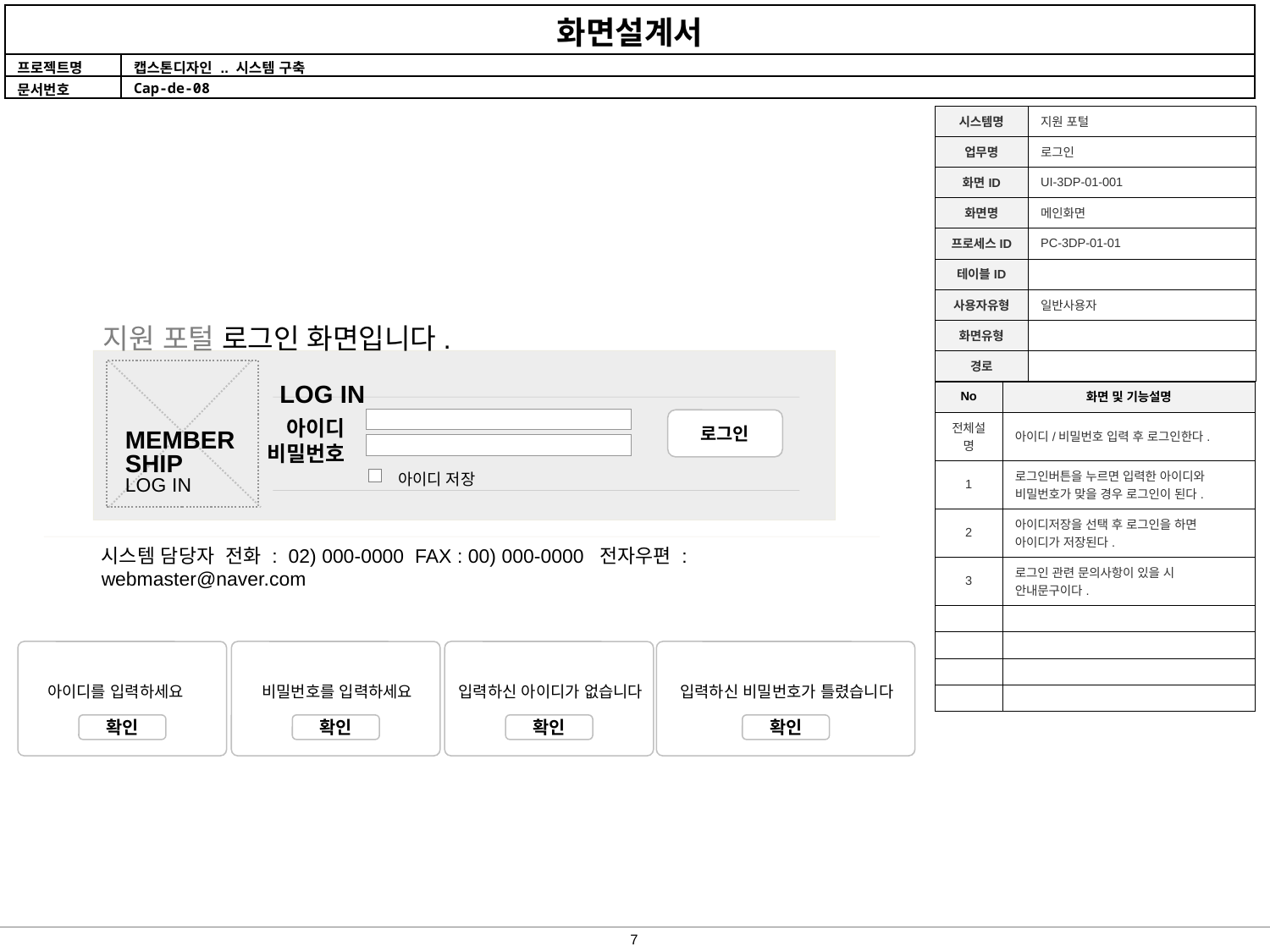

| 시스템명 | 지원 포털 |
| --- | --- |
| 업무명 | 로그인 |
| 화면ID | UI-3DP-01-001 |
| 화면명 | 메인화면 |
| 프로세스ID | PC-3DP-01-01 |
| 테이블ID |  |
| 사용자유형 | 일반사용자 |
| 화면유형 |  |
| 경로 |  |
지원 포털 로그인 화면입니다.

LOG IN
| No | 화면 및 기능설명 |
| --- | --- |
| 전체설명 | 아이디/비밀번호 입력 후 로그인한다. |
| 1 | 로그인버튼을 누르면 입력한 아이디와 비밀번호가 맞을 경우 로그인이 된다. |
| 2 | 아이디저장을 선택 후 로그인을 하면 아이디가 저장된다. |
| 3 | 로그인 관련 문의사항이 있을 시 안내문구이다. |
|  |  |
|  |  |
|  |  |
|  |  |

아이디

로그인
MEMBER
SHIP
LOG IN
비밀번호

아이디 저장

시스템 담당자  전화 :  02) 000-0000  FAX : 00) 000-0000  전자우편 : webmaster@naver.com

아이디를 입력하세요
확인

비밀번호를 입력하세요
확인

입력하신 아이디가 없습니다
확인

입력하신 비밀번호가 틀렸습니다
확인